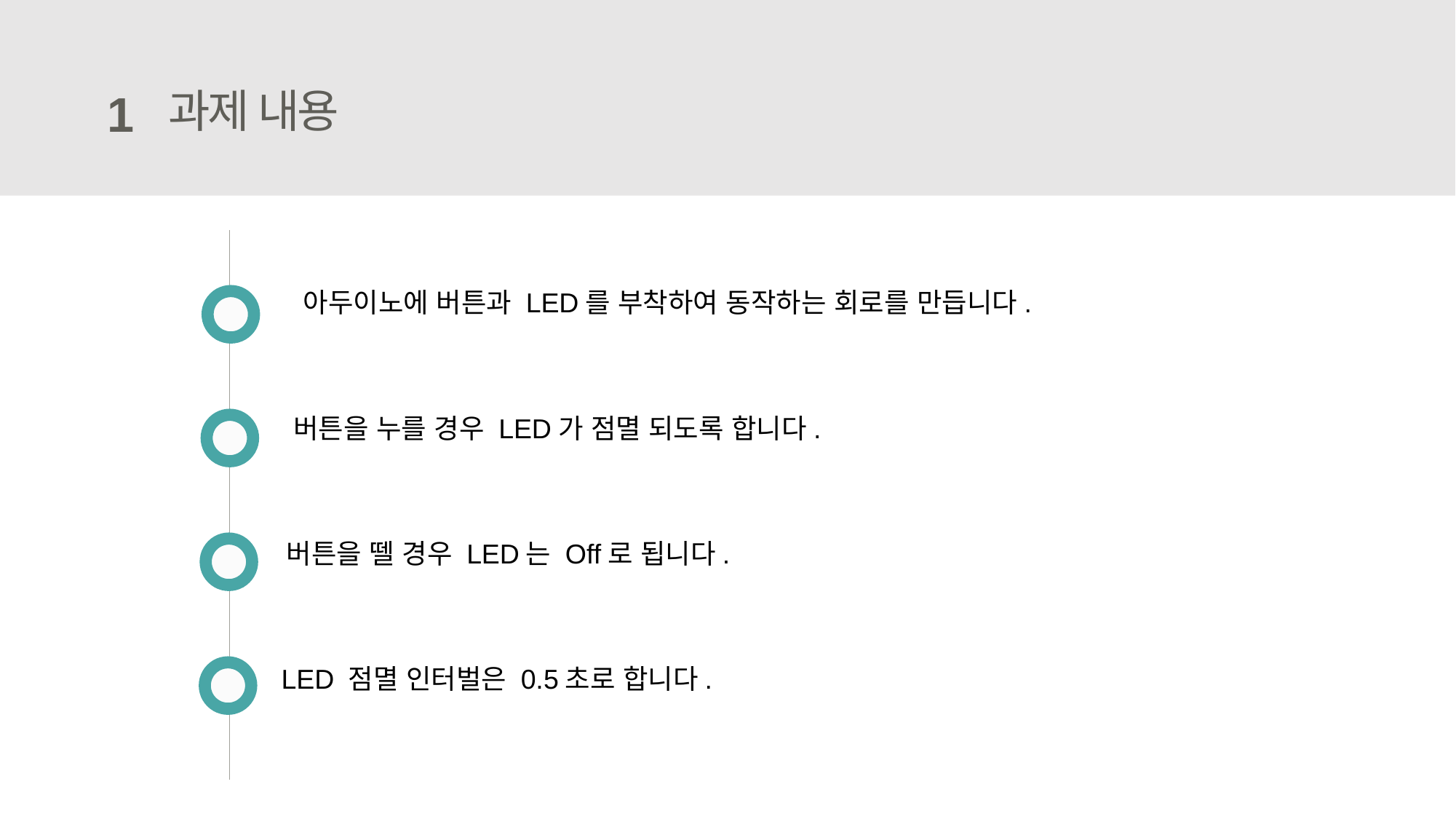

과제 내용
1

아두이노에 버튼과 LED를 부착하여 동작하는 회로를 만듭니다.

버튼을 누를 경우 LED가 점멸 되도록 합니다.

버튼을 뗄 경우 LED는 Off로 됩니다.

LED 점멸 인터벌은 0.5초로 합니다.